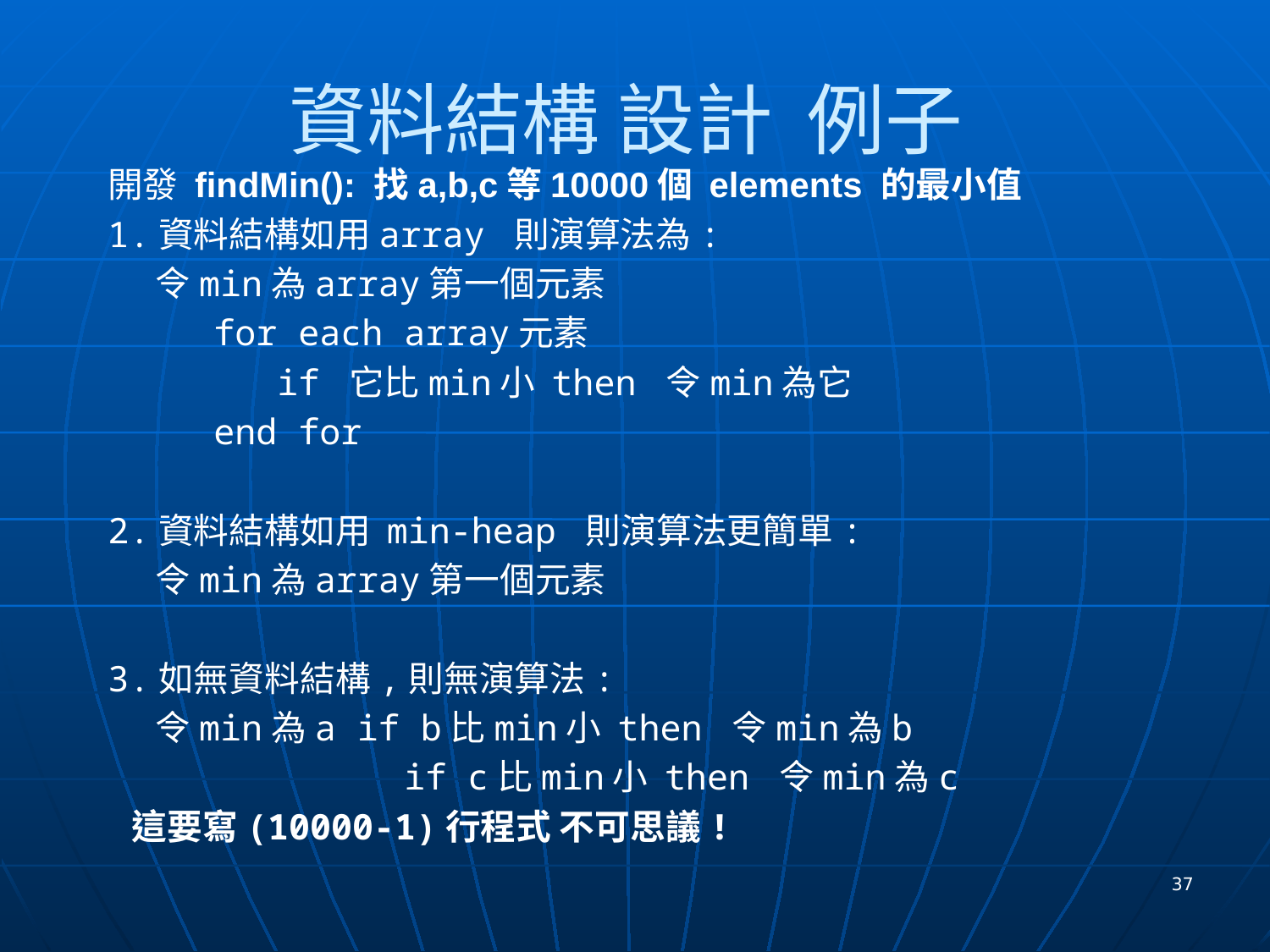

# 資料結構 設計  例子
開發 findMin(): 找a,b,c等10000個 elements 的最小值
1.資料結構如用array 則演算法為:
     令min為array第一個元素
     for each array元素
        if 它比min小 then 令min為它
     end for

2.資料結構如用 min-heap 則演算法更簡單:
     令min為array第一個元素

3.如無資料結構,則無演算法:
     令min為a if b比min小 then 令min為b
              if c比min小 then 令min為c
  這要寫(10000-1)行程式 不可思議!
37